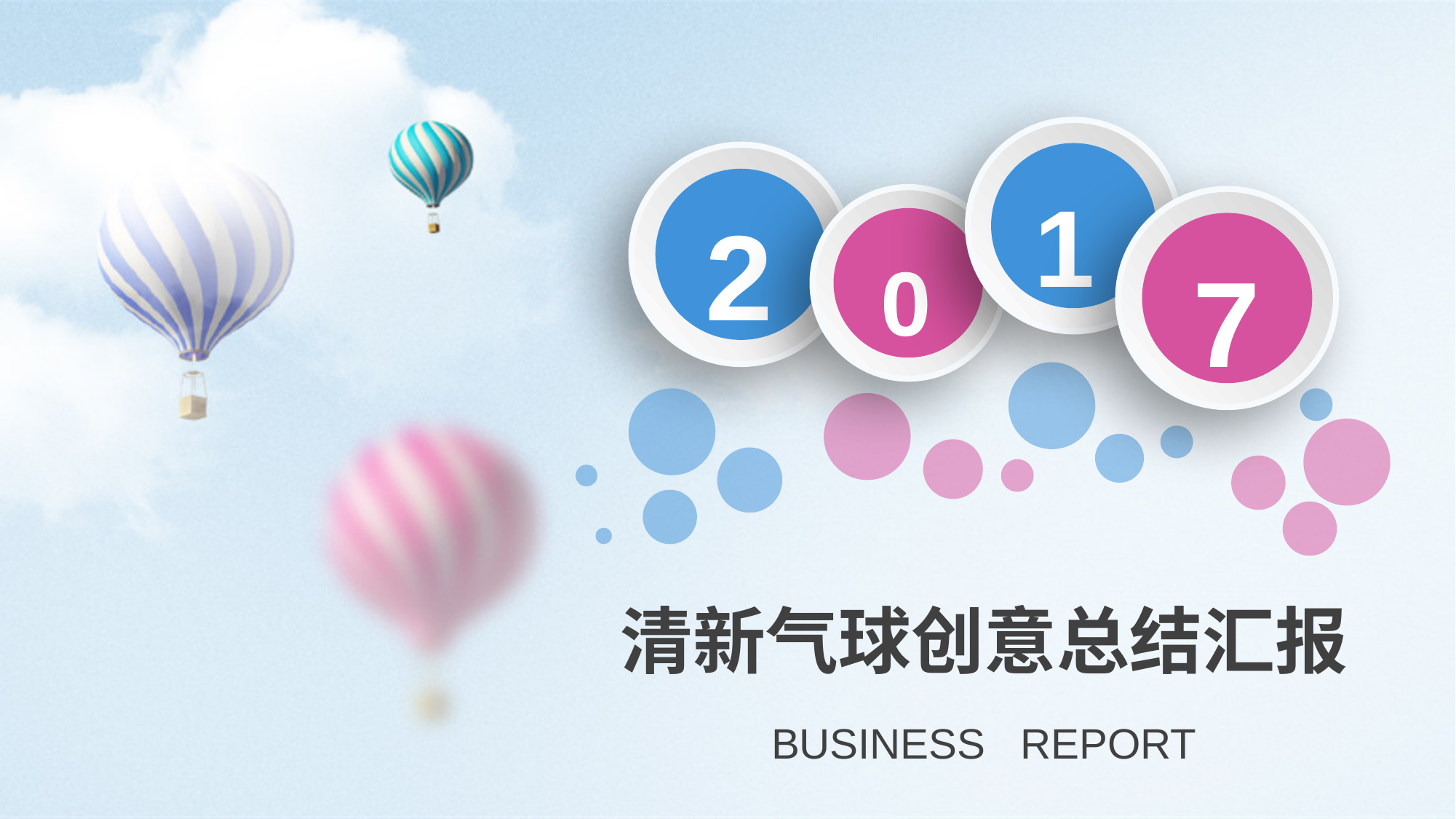

1

2

0

7

清新气球创意总结汇报
BUSINESS   REPORT